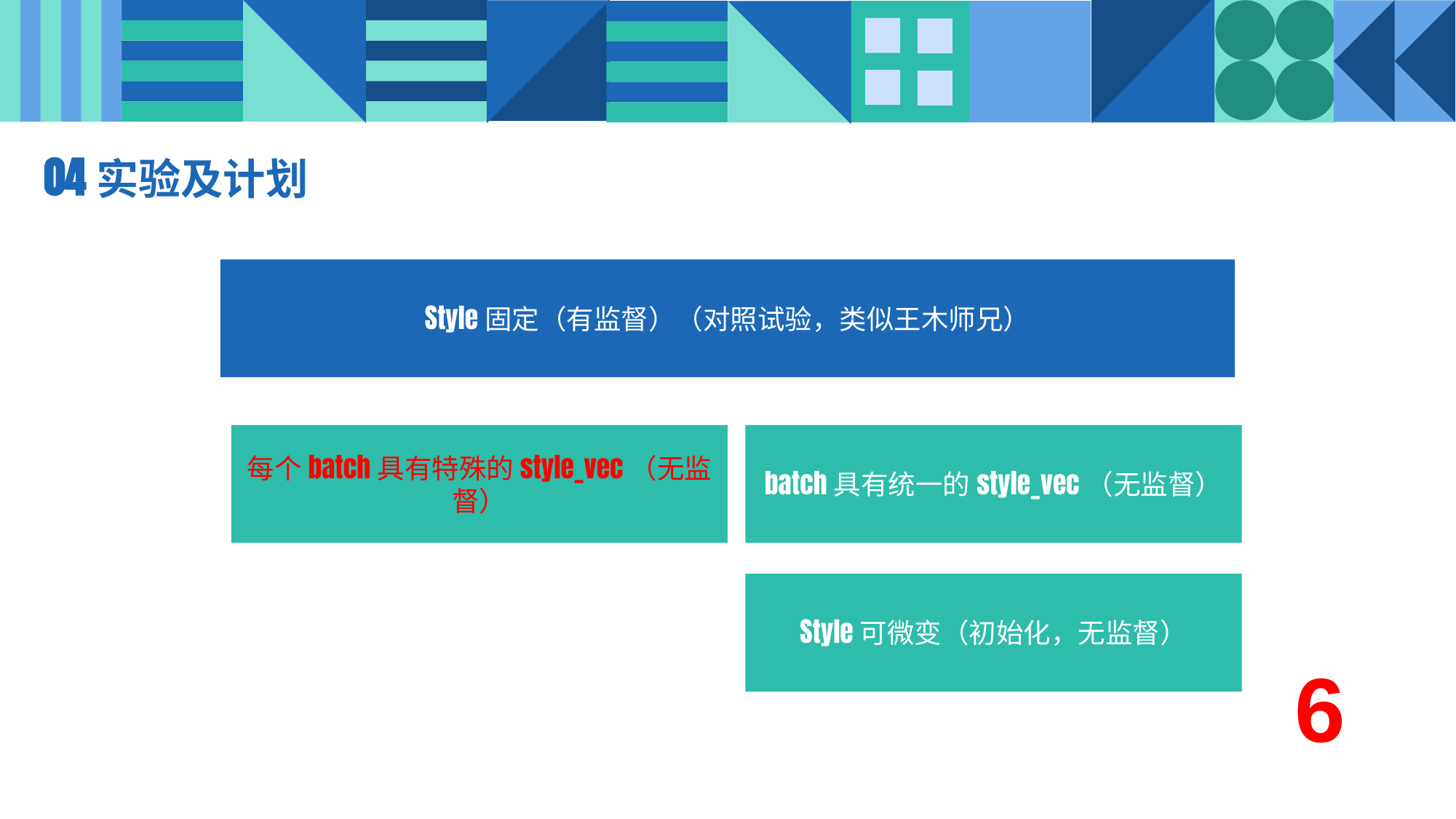

04实验及计划

Style固定（有监督）（对照试验，类似王木师兄）
每个batch具有特殊的style_vec（无监督）
batch具有统一的style_vec（无监督）
Style可微变（初始化，无监督）
6